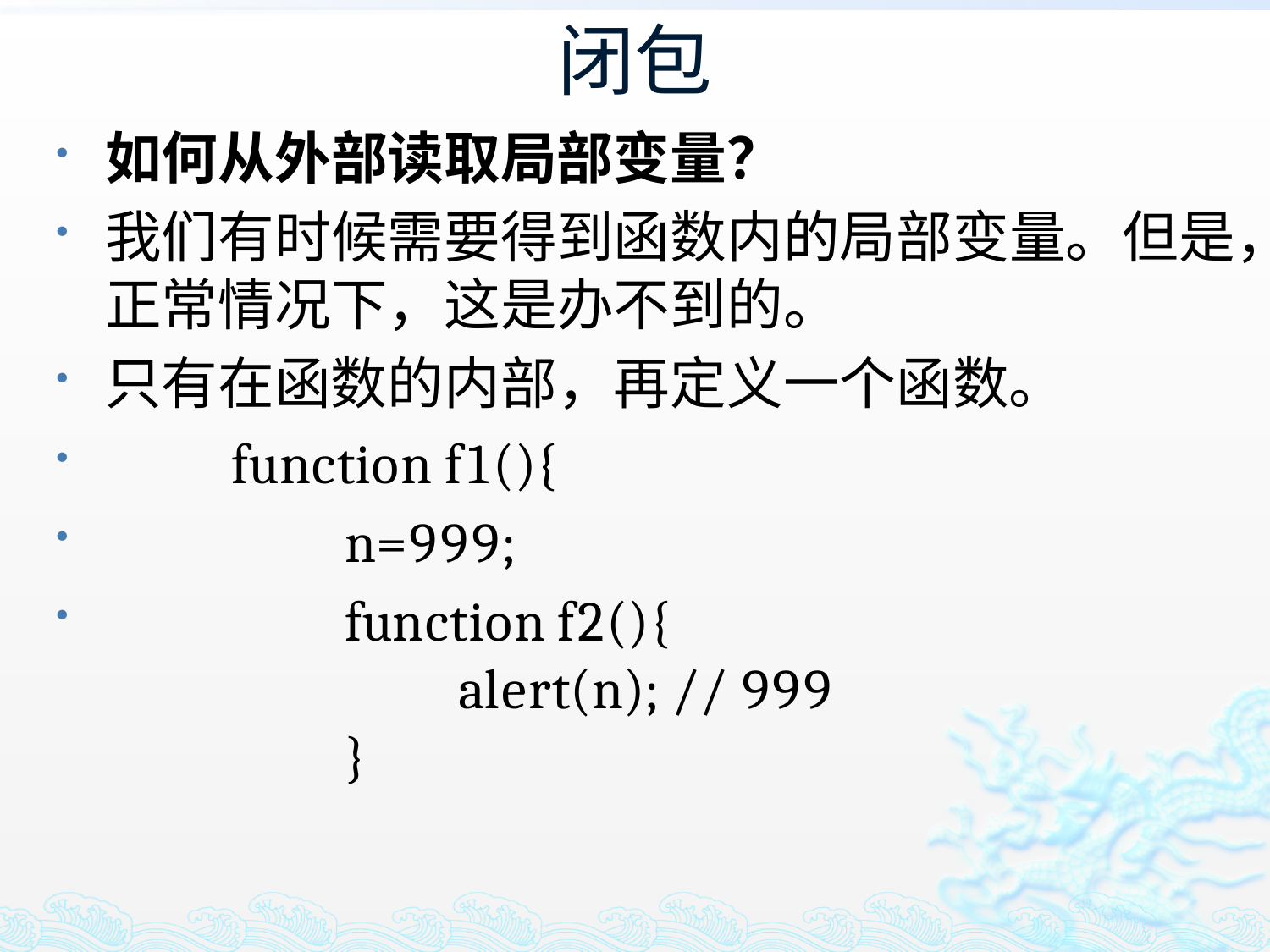

# 闭包
如何从外部读取局部变量？
我们有时候需要得到函数内的局部变量。但是，正常情况下，这是办不到的。
只有在函数的内部，再定义一个函数。
　　function f1(){
　　　　n=999;
　　　　function f2(){
　　　　　　alert(n); // 999
　　　　}